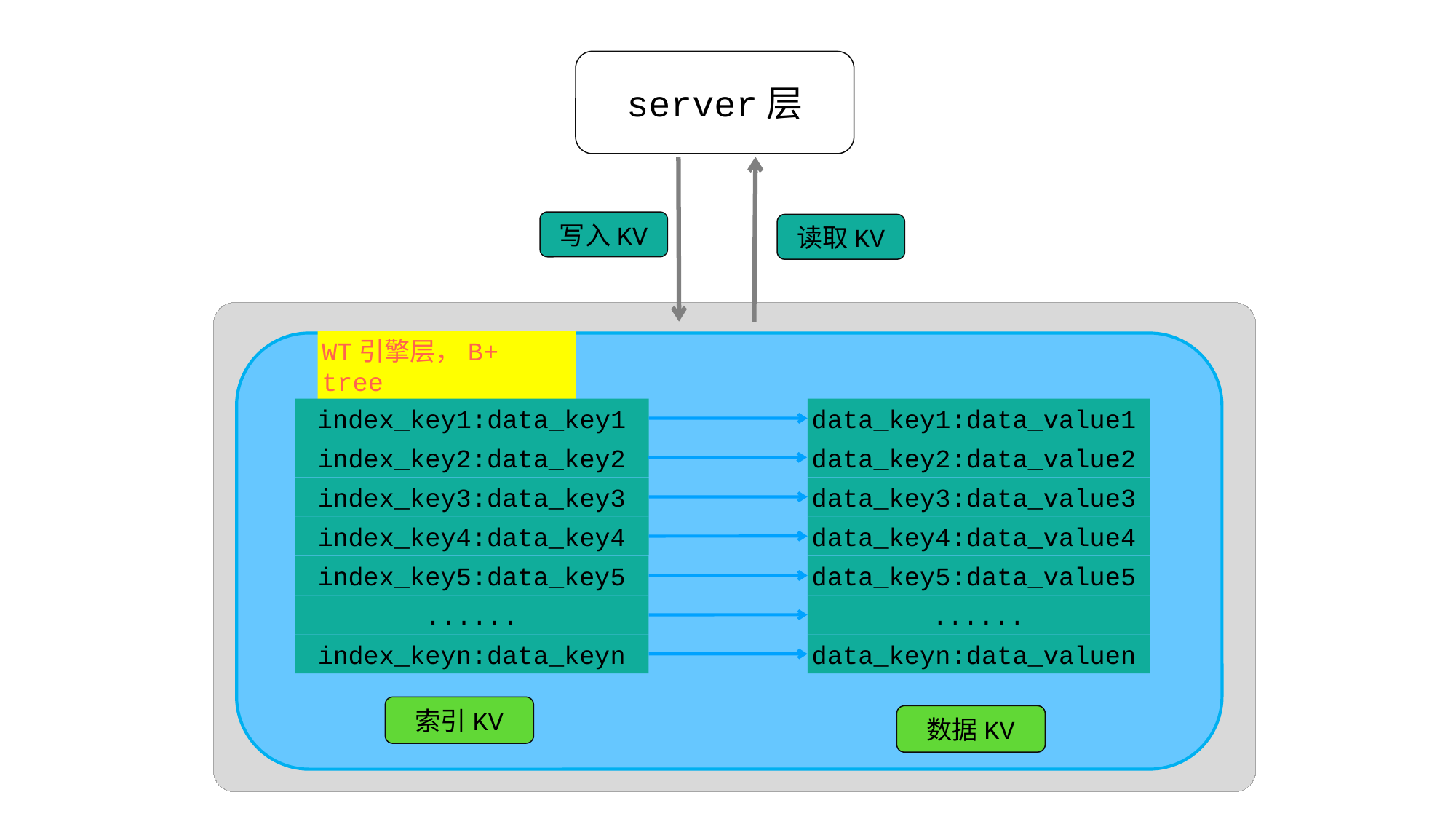

server层

写入KV

读取KV

WT引擎层，B+ tree
data_key1:data_value1
index_key1:data_key1
index_key2:data_key2
data_key2:data_value2
index_key3:data_key3
data_key3:data_value3
index_key4:data_key4
data_key4:data_value4
index_key5:data_key5
data_key5:data_value5
......
......
index_keyn:data_keyn
data_keyn:data_valuen

索引KV

数据KV